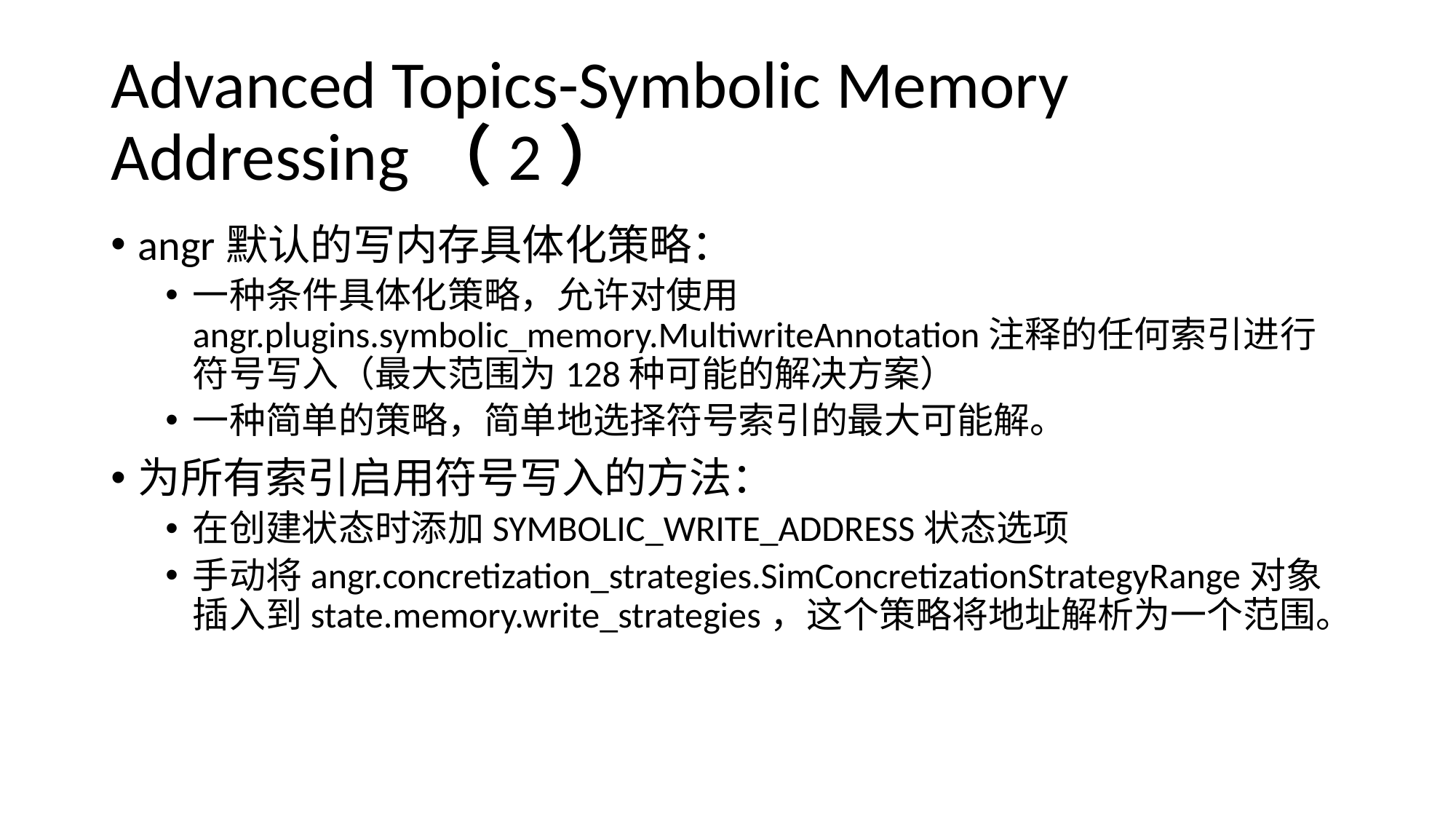

# Advanced Topics-Symbolic Memory Addressing（2）
angr默认的写内存具体化策略：
一种条件具体化策略，允许对使用angr.plugins.symbolic_memory.MultiwriteAnnotation注释的任何索引进行符号写入（最大范围为128种可能的解决方案）
一种简单的策略，简单地选择符号索引的最大可能解。
为所有索引启用符号写入的方法：
在创建状态时添加SYMBOLIC_WRITE_ADDRESS状态选项
手动将angr.concretization_strategies.SimConcretizationStrategyRange对象插入到state.memory.write_strategies，这个策略将地址解析为一个范围。